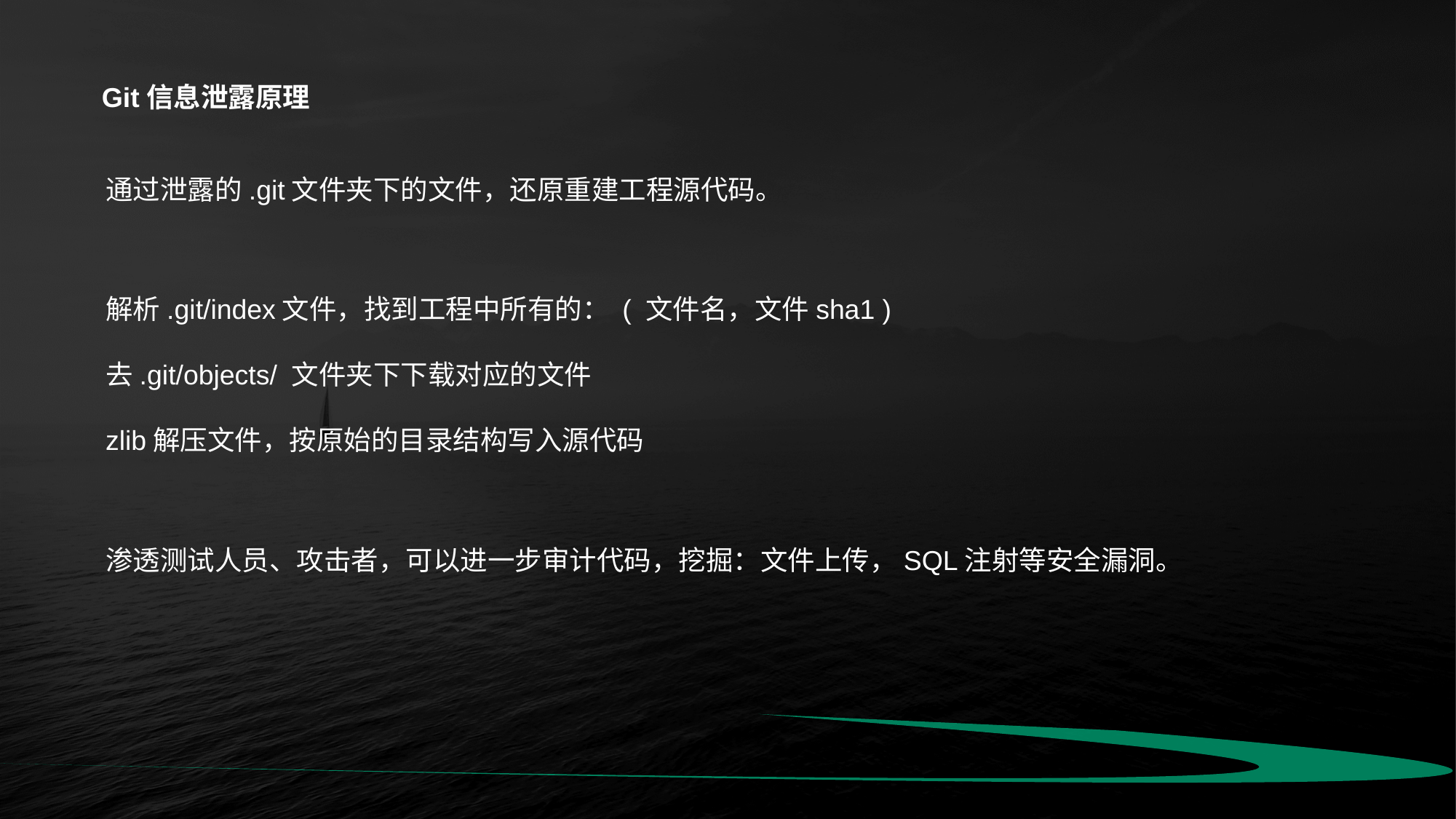

Git信息泄露原理
通过泄露的.git文件夹下的文件，还原重建工程源代码。
解析.git/index文件，找到工程中所有的： ( 文件名，文件sha1 )

去.git/objects/ 文件夹下下载对应的文件

zlib解压文件，按原始的目录结构写入源代码
渗透测试人员、攻击者，可以进一步审计代码，挖掘：文件上传，SQL注射等安全漏洞。